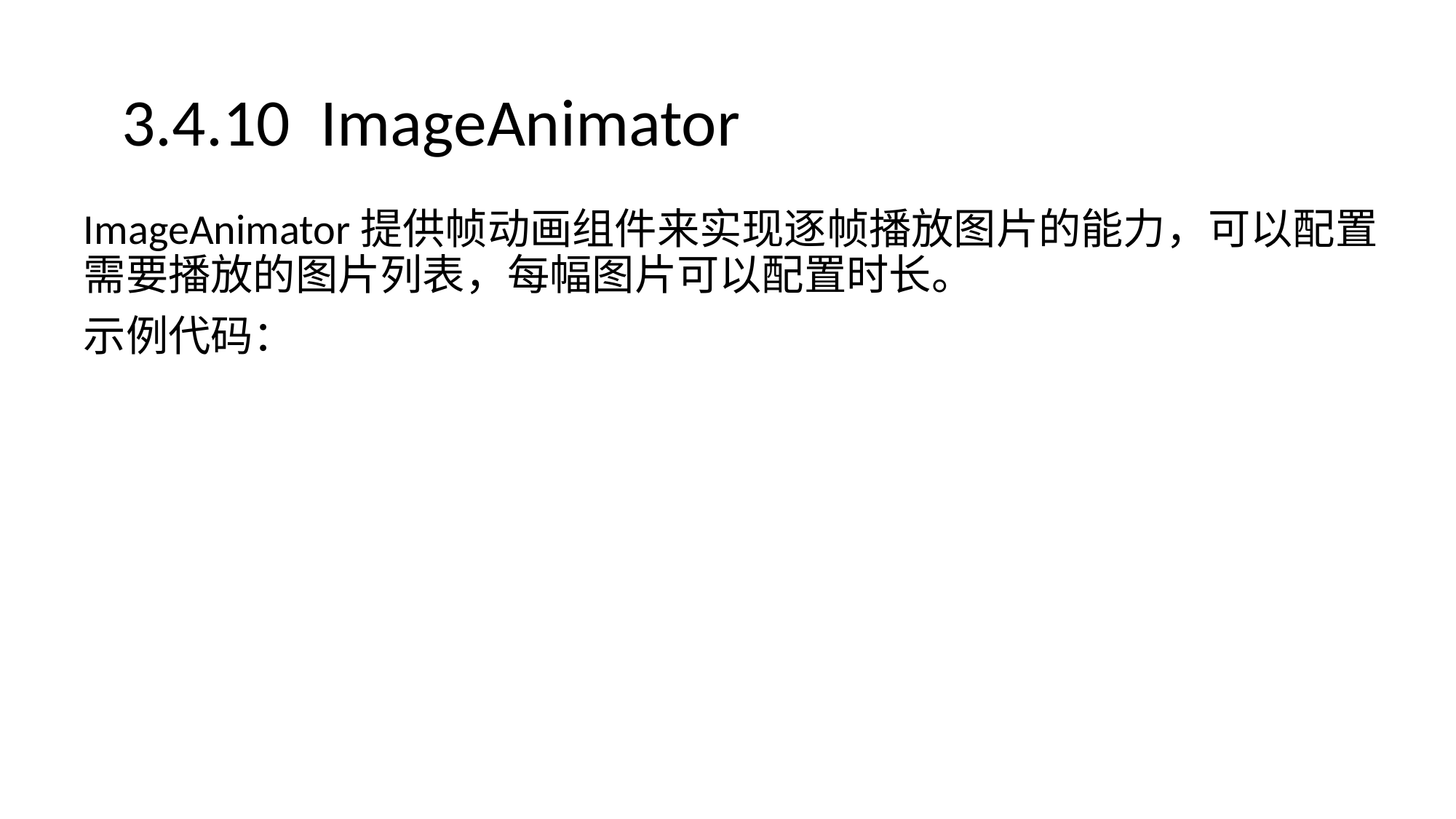

# 3.4.10  ImageAnimator
ImageAnimator提供帧动画组件来实现逐帧播放图片的能力，可以配置需要播放的图片列表，每幅图片可以配置时长。
示例代码：